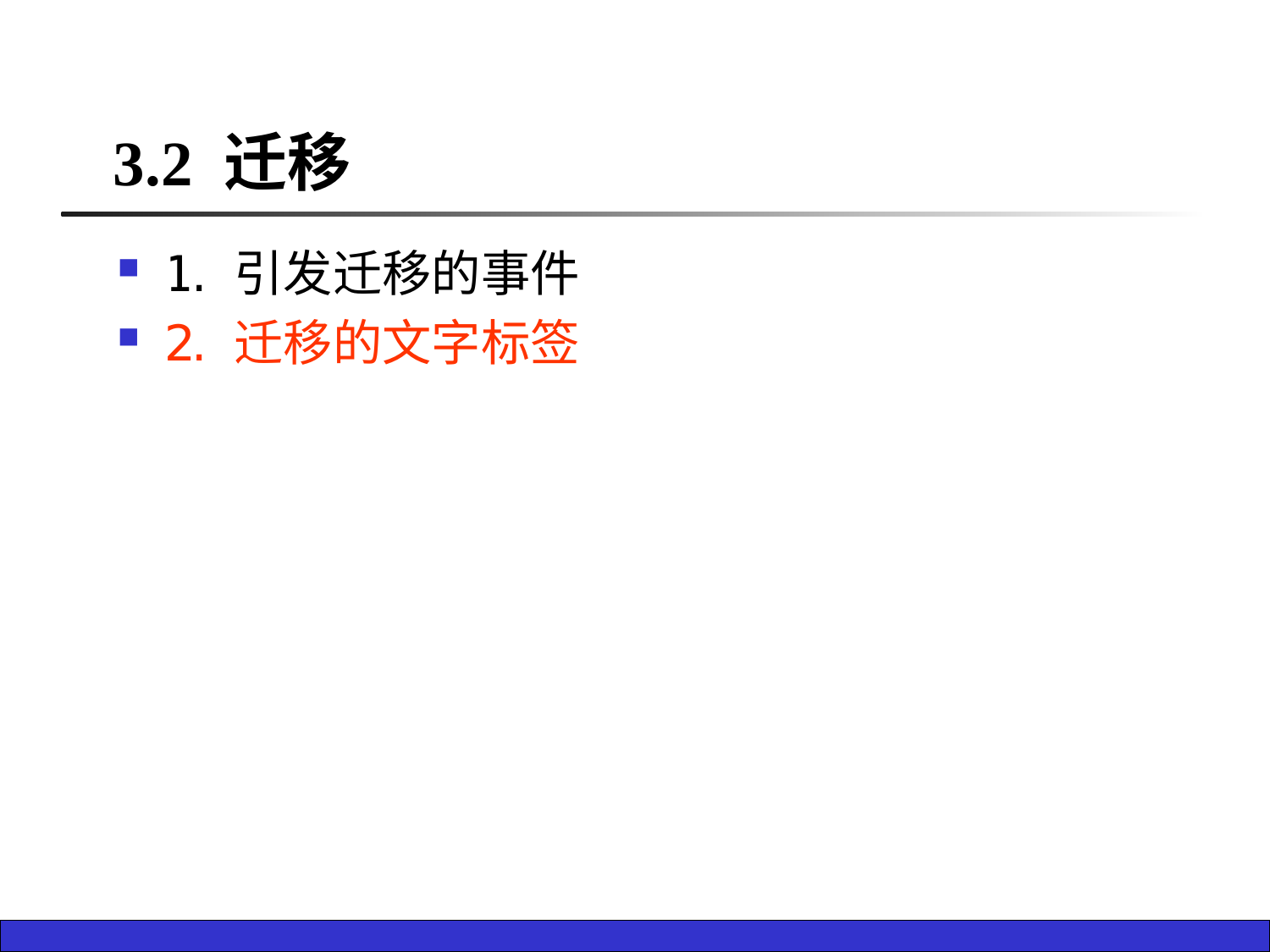

# 3.2 迁移
1. 引发迁移的事件
2. 迁移的文字标签